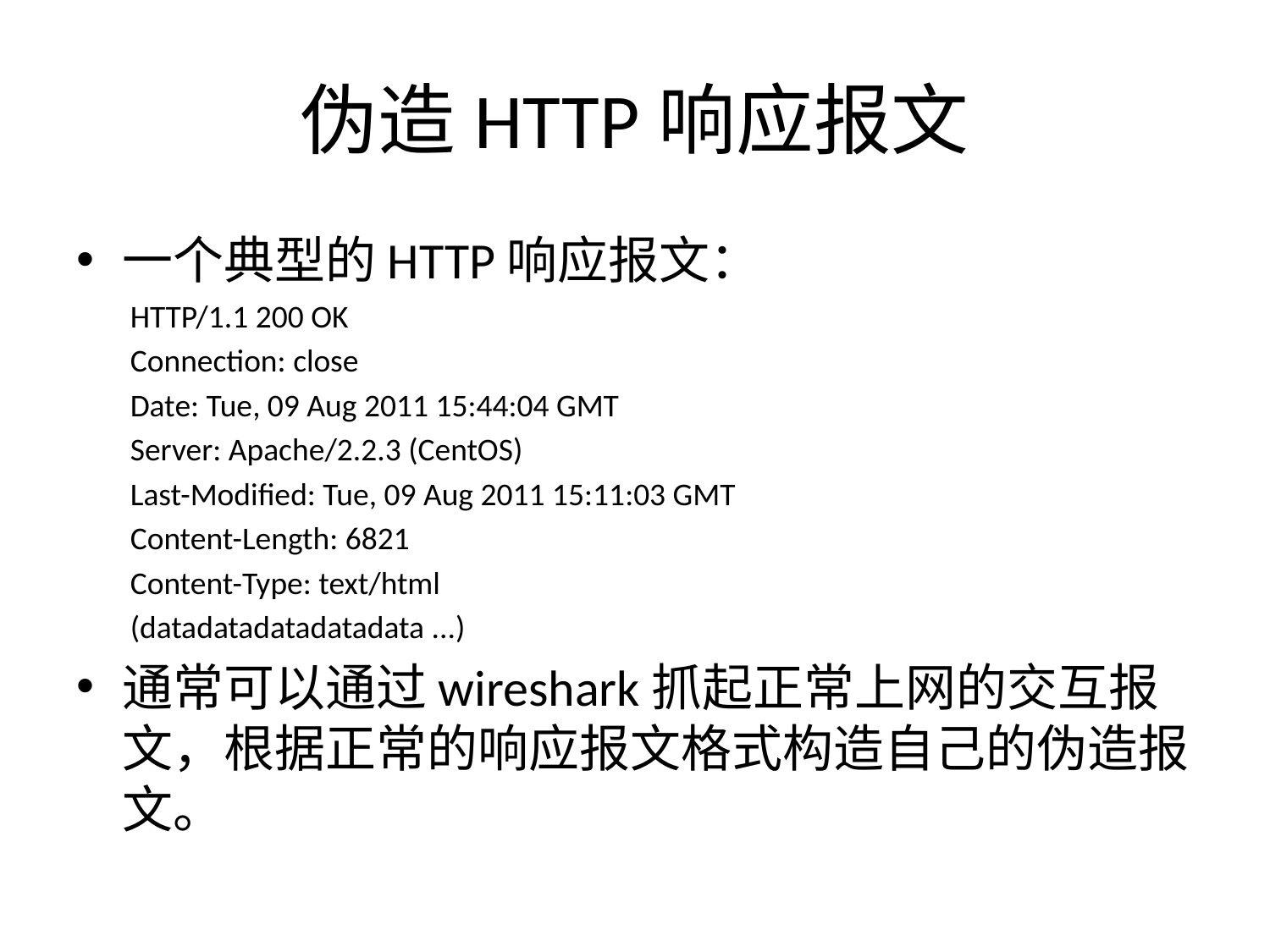

# 伪造HTTP响应报文
一个典型的HTTP响应报文：
HTTP/1.1 200 OK
Connection: close
Date: Tue, 09 Aug 2011 15:44:04 GMT
Server: Apache/2.2.3 (CentOS)
Last-Modified: Tue, 09 Aug 2011 15:11:03 GMT
Content-Length: 6821
Content-Type: text/html
(datadatadatadatadata ...)
通常可以通过wireshark抓起正常上网的交互报文，根据正常的响应报文格式构造自己的伪造报文。